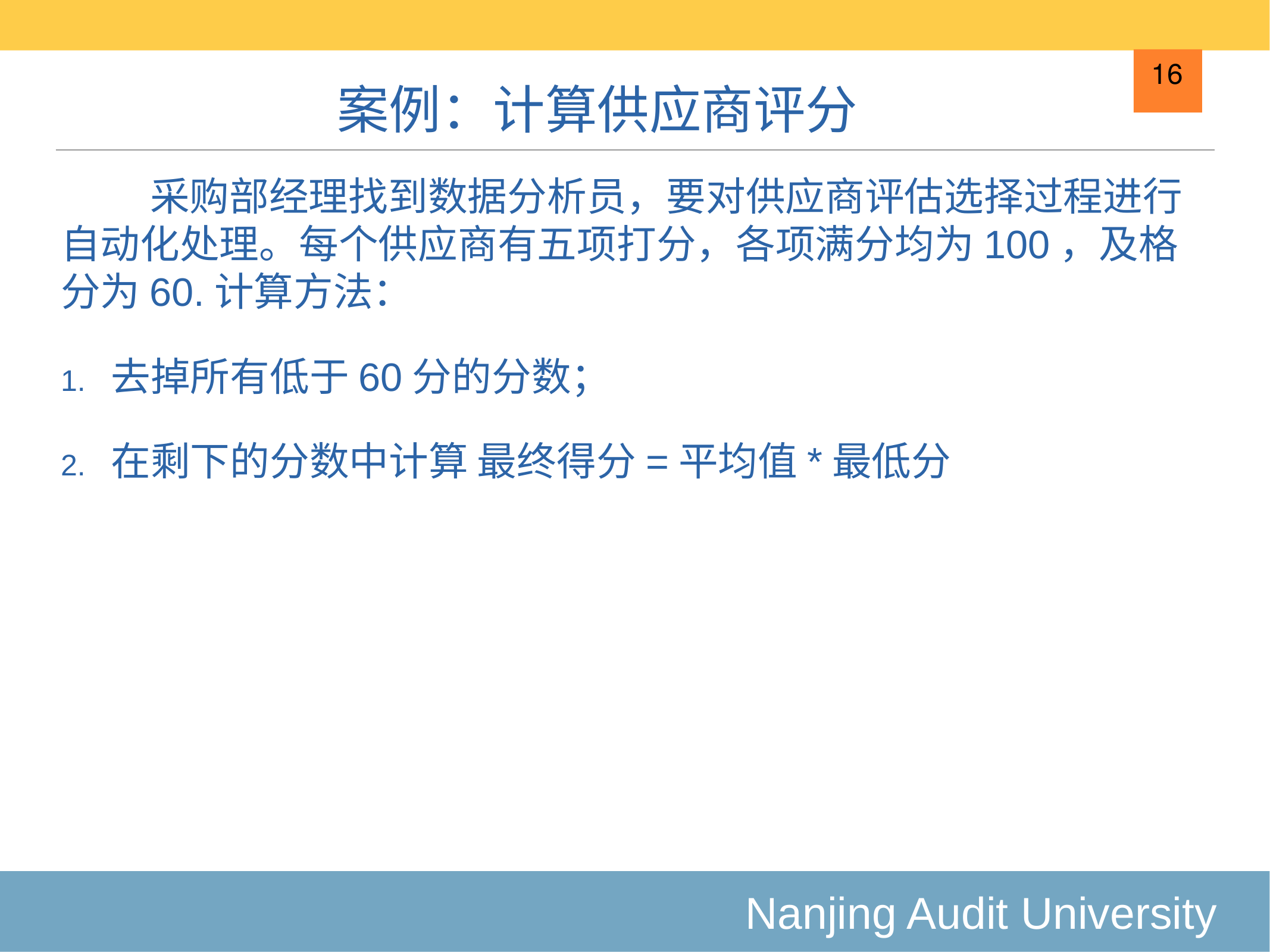

# 案例：计算供应商评分
16
	采购部经理找到数据分析员，要对供应商评估选择过程进行自动化处理。每个供应商有五项打分，各项满分均为100，及格分为60.计算方法：
去掉所有低于60分的分数；
在剩下的分数中计算 最终得分=平均值*最低分